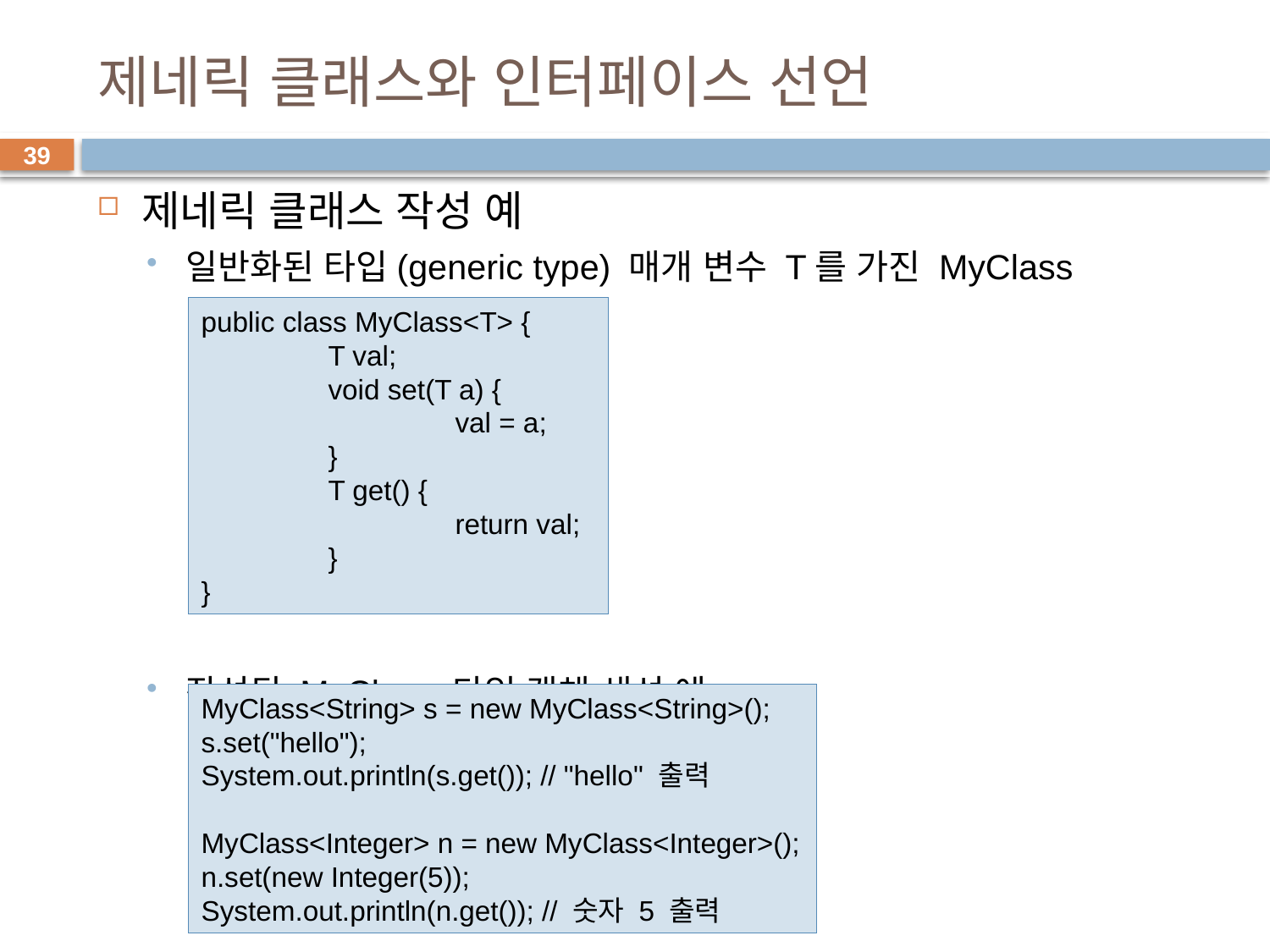

# 제네릭 클래스와 인터페이스 선언
39
제네릭 클래스 작성 예
일반화된 타입(generic type) 매개 변수 T를 가진 MyClass

작성된 MyClass 타입 객체 생성 예

public class MyClass<T> {
	T val;
	void set(T a) {
		val = a;
	}
	T get() {
		return val;
	}
}
MyClass<String> s = new MyClass<String>();
s.set("hello");
System.out.println(s.get()); // "hello" 출력

MyClass<Integer> n = new MyClass<Integer>();
n.set(new Integer(5));
System.out.println(n.get()); // 숫자 5 출력